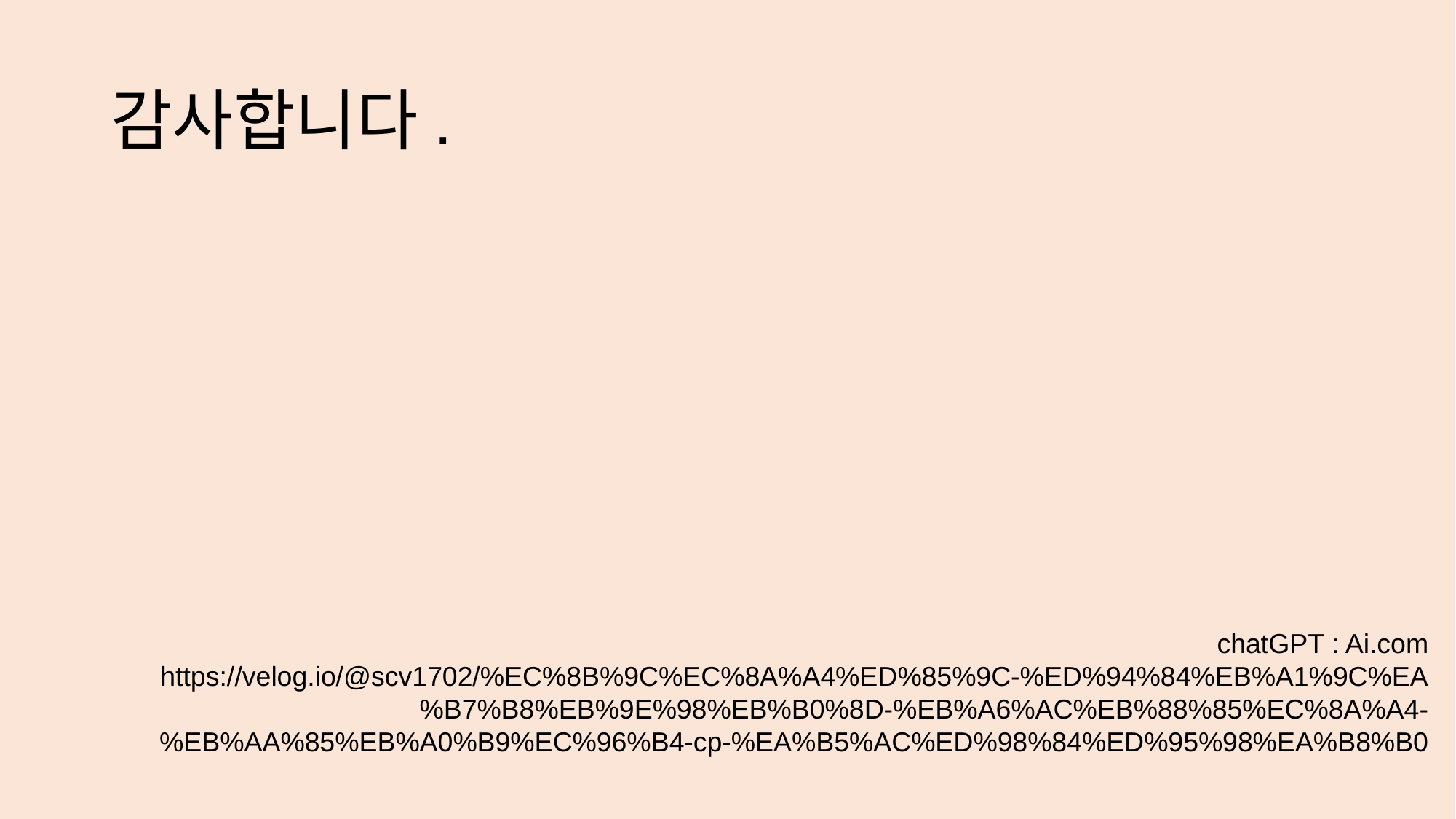

# 감사합니다.
chatGPT : Ai.com
https://velog.io/@scv1702/%EC%8B%9C%EC%8A%A4%ED%85%9C-%ED%94%84%EB%A1%9C%EA%B7%B8%EB%9E%98%EB%B0%8D-%EB%A6%AC%EB%88%85%EC%8A%A4-
%EB%AA%85%EB%A0%B9%EC%96%B4-cp-%EA%B5%AC%ED%98%84%ED%95%98%EA%B8%B0